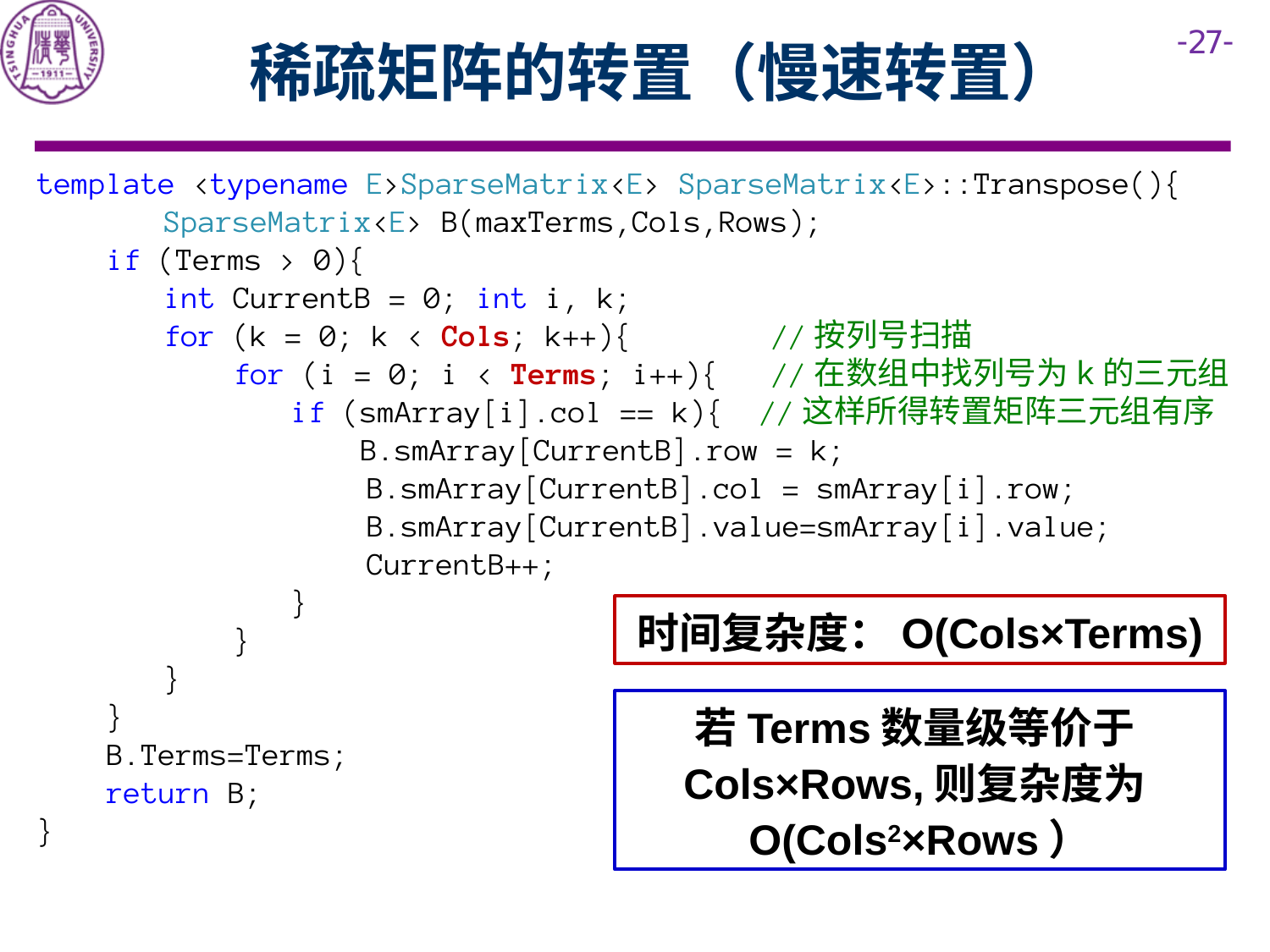

稀疏矩阵的转置（慢速转置）
template <typename E>SparseMatrix<E> SparseMatrix<E>::Transpose(){
	SparseMatrix<E> B(maxTerms,Cols,Rows);
    if (Terms > 0){
	int CurrentB = 0; int i, k;
	for (k = 0; k < Cols; k++){        //按列号扫描
	    for (i = 0; i < Terms; i++){   //在数组中找列号为k的三元组
		if (smArray[i].col == k){  //这样所得转置矩阵三元组有序
		    B.smArray[CurrentB].row = k;
                   B.smArray[CurrentB].col = smArray[i].row;
                   B.smArray[CurrentB].value=smArray[i].value;
                   CurrentB++;
		}
	    }
	}
    }
    B.Terms=Terms;
    return B;
}
时间复杂度：O(Cols×Terms)
若Terms数量级等价于Cols×Rows,则复杂度为O(Cols2×Rows）